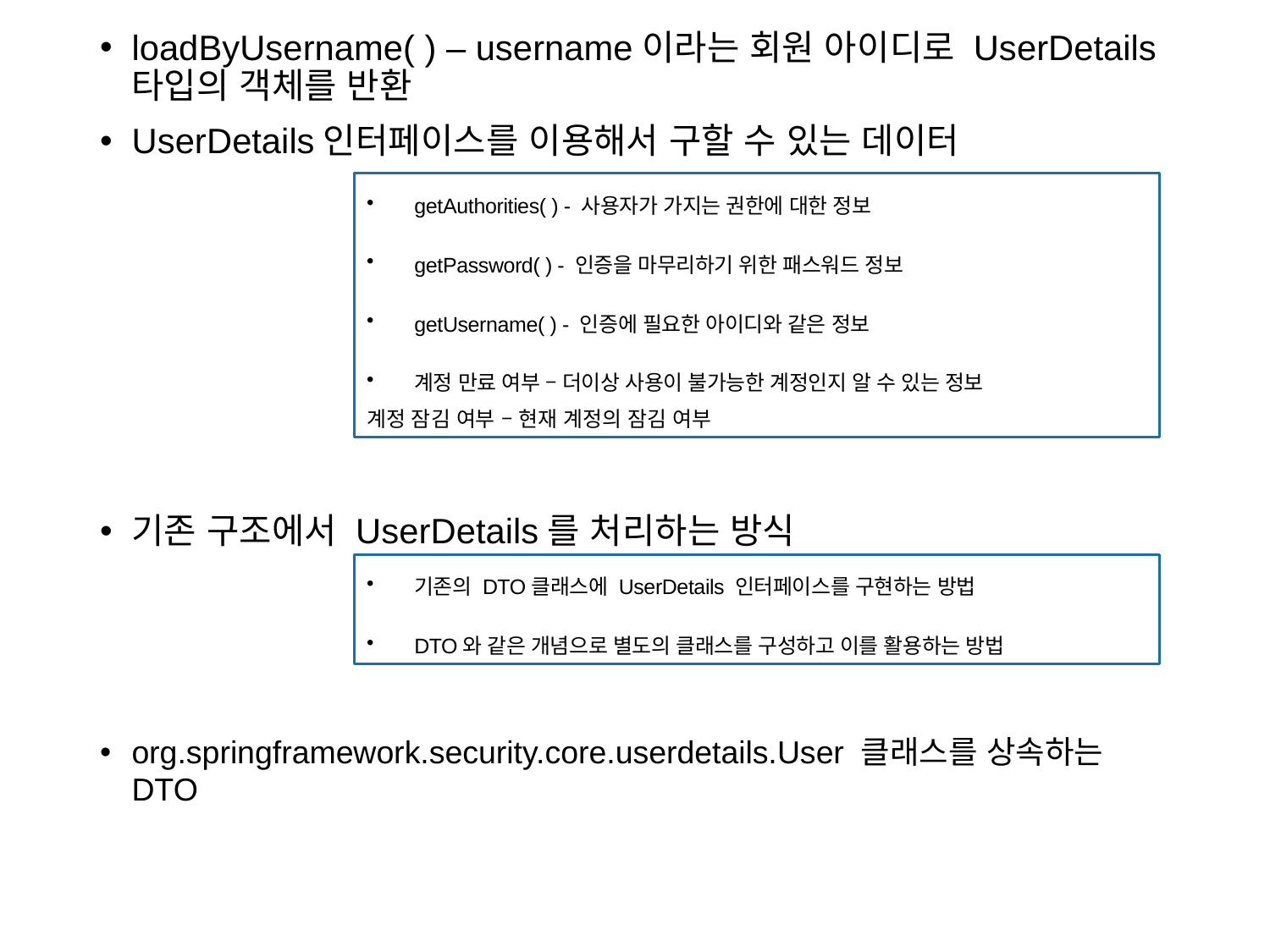

loadByUsername( ) – username이라는 회원 아이디로 UserDetails 타입의 객체를 반환
UserDetails인터페이스를 이용해서 구할 수 있는 데이터

기존 구조에서 UserDetails를 처리하는 방식

org.springframework.security.core.userdetails.User 클래스를 상속하는 DTO

getAuthorities( ) - 사용자가 가지는 권한에 대한 정보
getPassword( ) - 인증을 마무리하기 위한 패스워드 정보
getUsername( ) - 인증에 필요한 아이디와 같은 정보
계정 만료 여부 – 더이상 사용이 불가능한 계정인지 알 수 있는 정보
계정 잠김 여부 – 현재 계정의 잠김 여부
기존의 DTO클래스에 UserDetails 인터페이스를 구현하는 방법
DTO와 같은 개념으로 별도의 클래스를 구성하고 이를 활용하는 방법